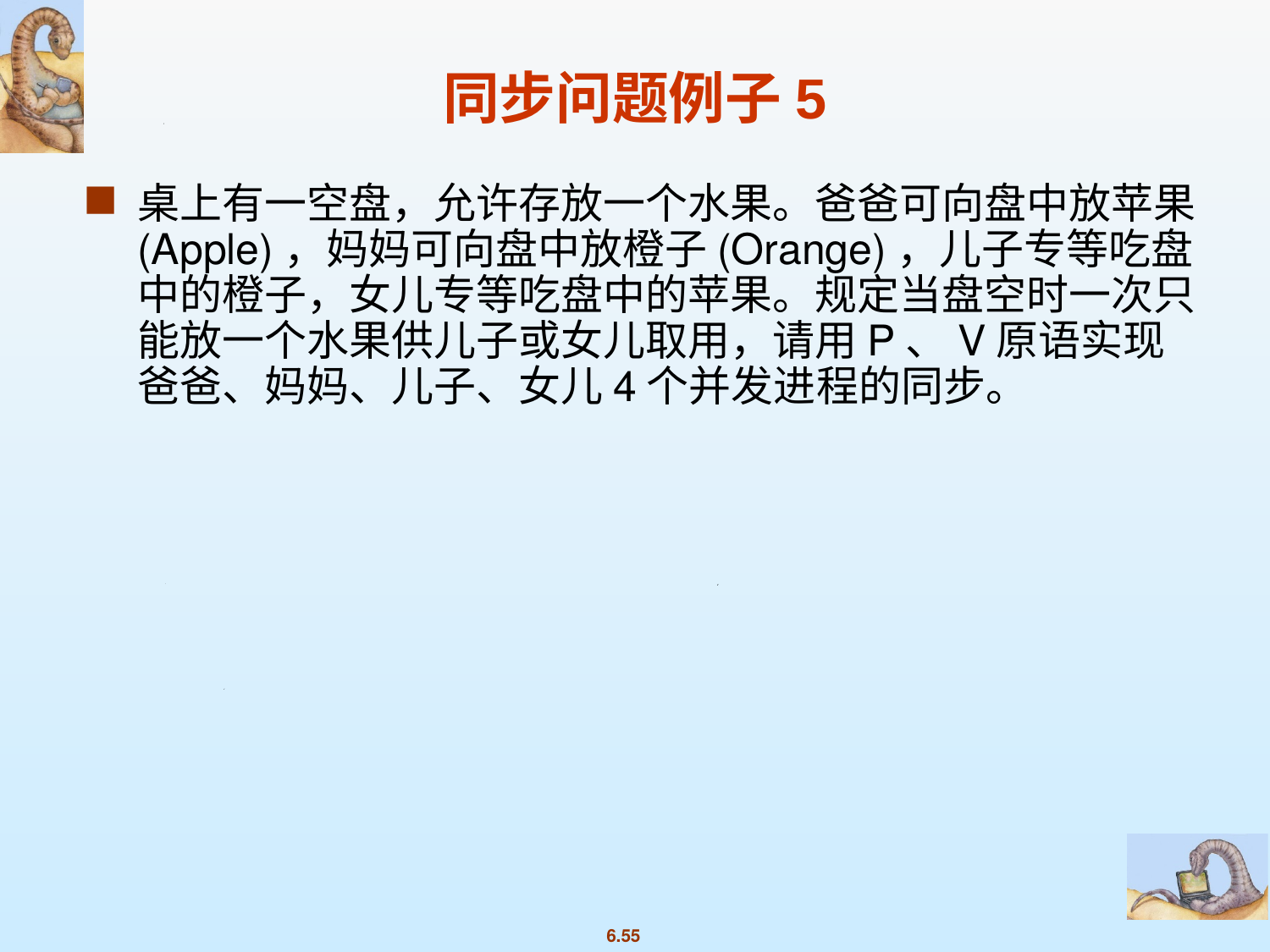

同步问题例子5
桌上有一空盘，允许存放一个水果。爸爸可向盘中放苹果(Apple)，妈妈可向盘中放橙子(Orange)，儿子专等吃盘中的橙子，女儿专等吃盘中的苹果。规定当盘空时一次只能放一个水果供儿子或女儿取用，请用P、V原语实现爸爸、妈妈、儿子、女儿4个并发进程的同步。